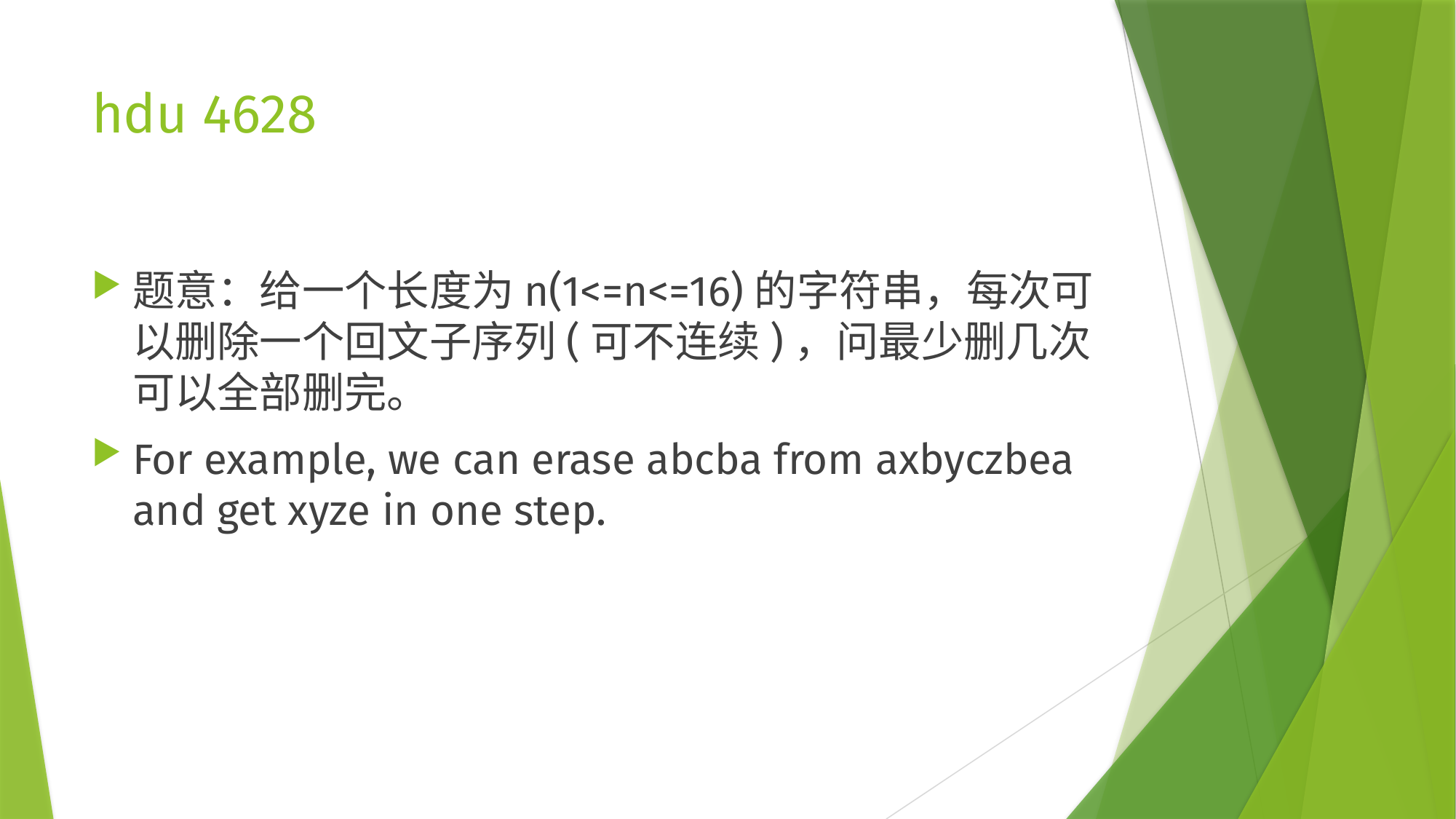

# hdu 4628
题意：给一个长度为n(1<=n<=16)的字符串，每次可以删除一个回文子序列(可不连续)，问最少删几次可以全部删完。
For example, we can erase abcba from axbyczbea and get xyze in one step.